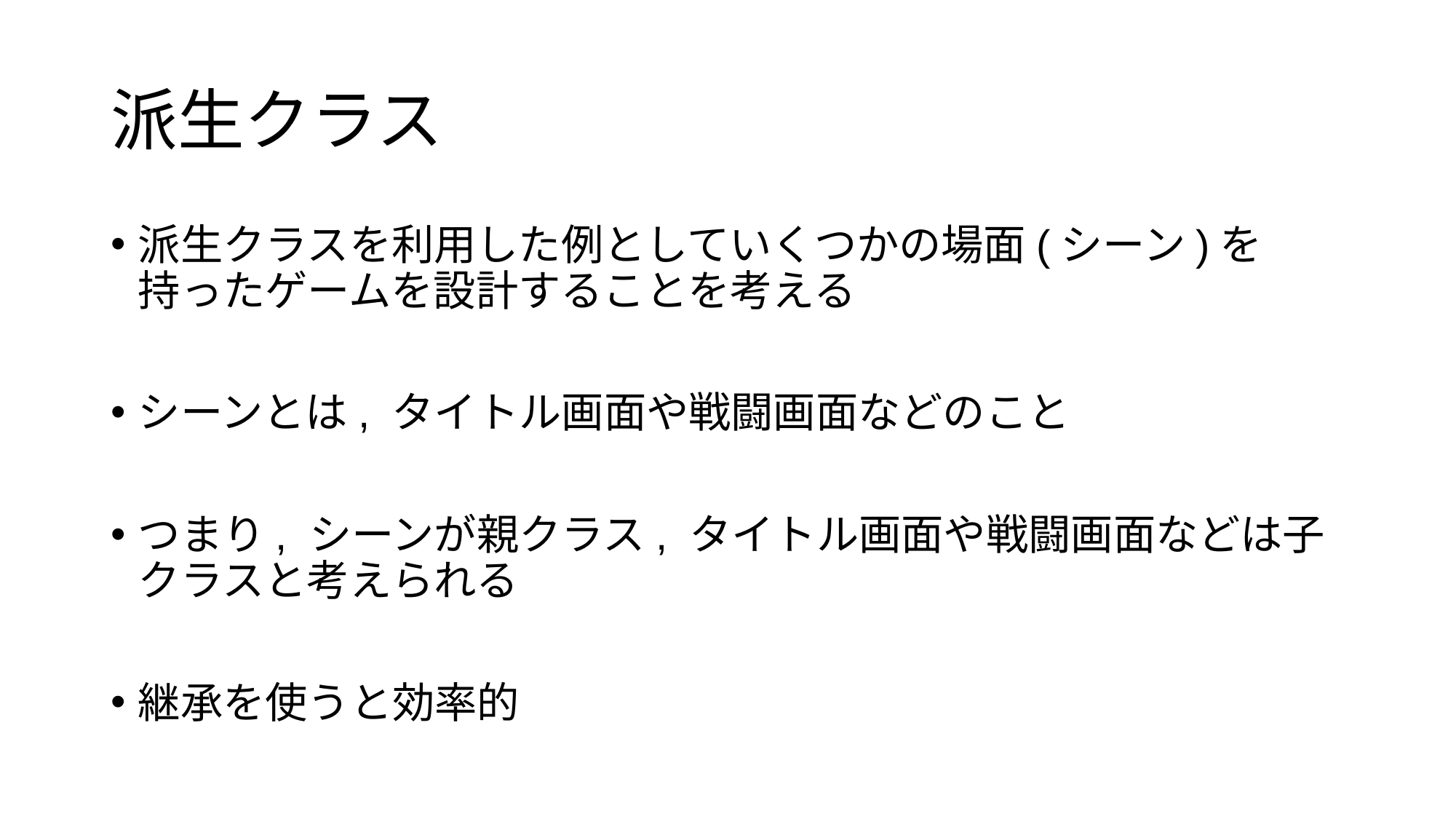

# 派生クラス
派生クラスを利用した例としていくつかの場面(シーン)を持ったゲームを設計することを考える

シーンとは, タイトル画面や戦闘画面などのこと

つまり, シーンが親クラス, タイトル画面や戦闘画面などは子クラスと考えられる

継承を使うと効率的